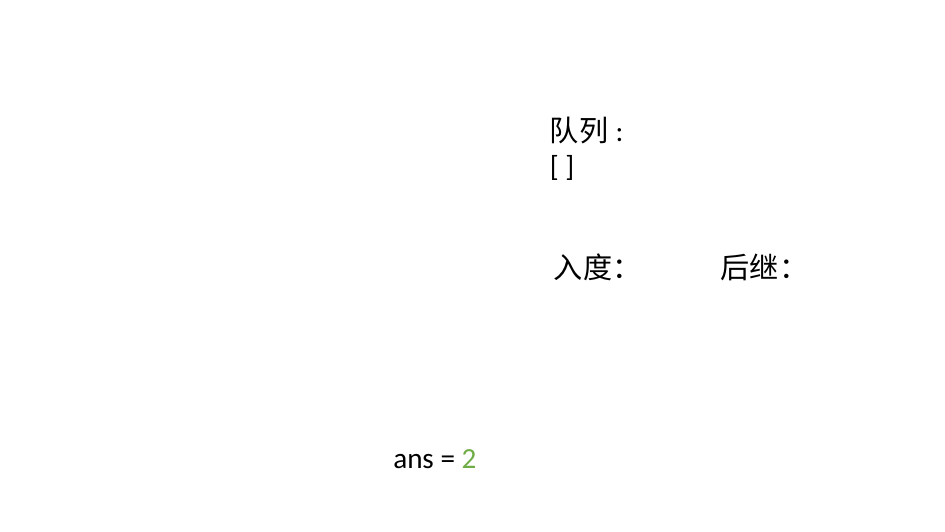

队列:
[ ]
入度：
后继：
ans = 2